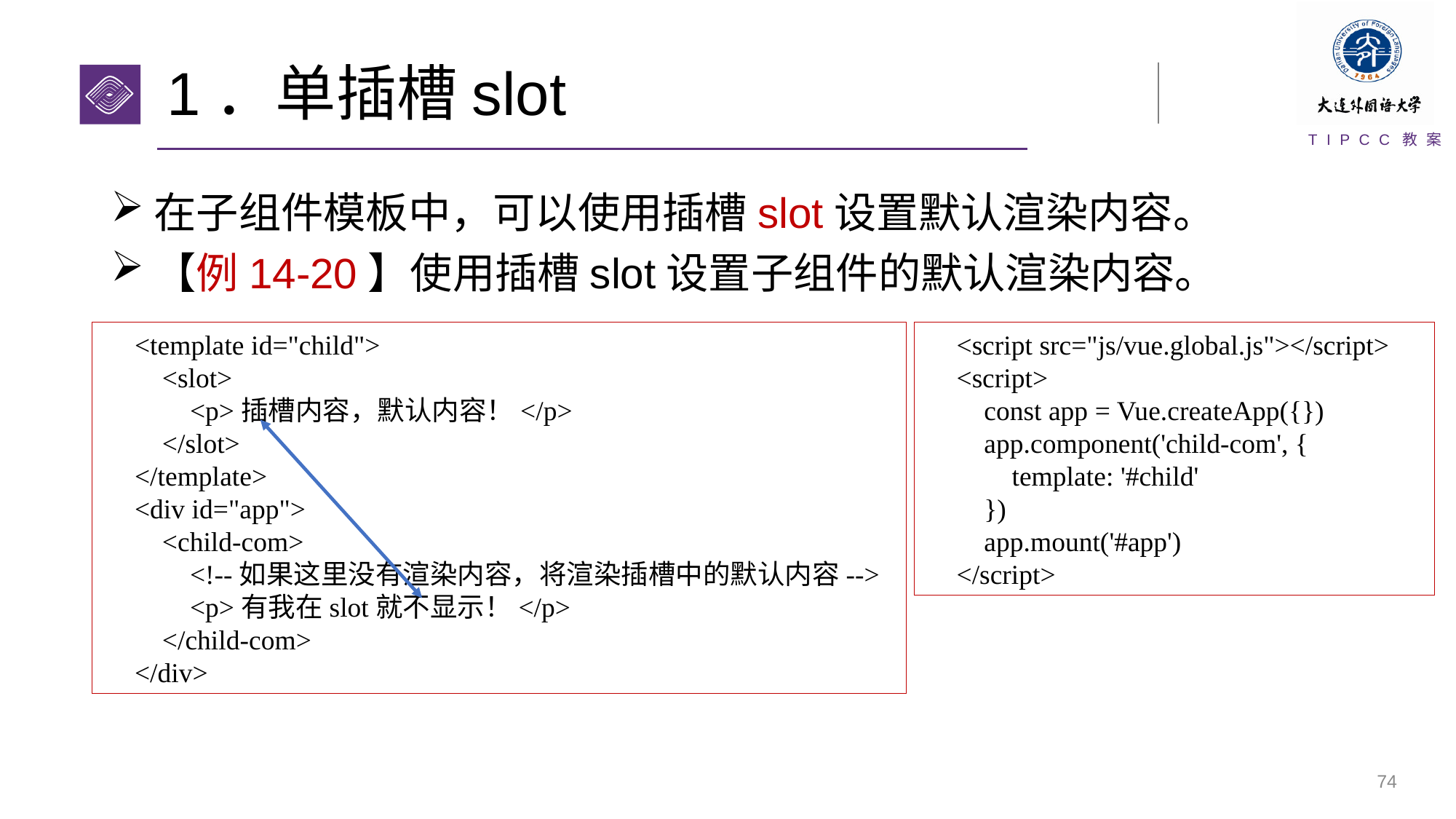

# 1．单插槽slot
在子组件模板中，可以使用插槽slot设置默认渲染内容。
【例14-20】使用插槽slot设置子组件的默认渲染内容。
<template id="child">
    <slot>
        <p>插槽内容，默认内容！</p>
    </slot>
</template>
<div id="app">
    <child-com>
        <!--如果这里没有渲染内容，将渲染插槽中的默认内容-->
        <p>有我在slot就不显示！</p>
    </child-com>
</div>
<script src="js/vue.global.js"></script>
<script>
    const app = Vue.createApp({})
    app.component('child-com', {
        template: '#child'
    })
    app.mount('#app')
</script>
74